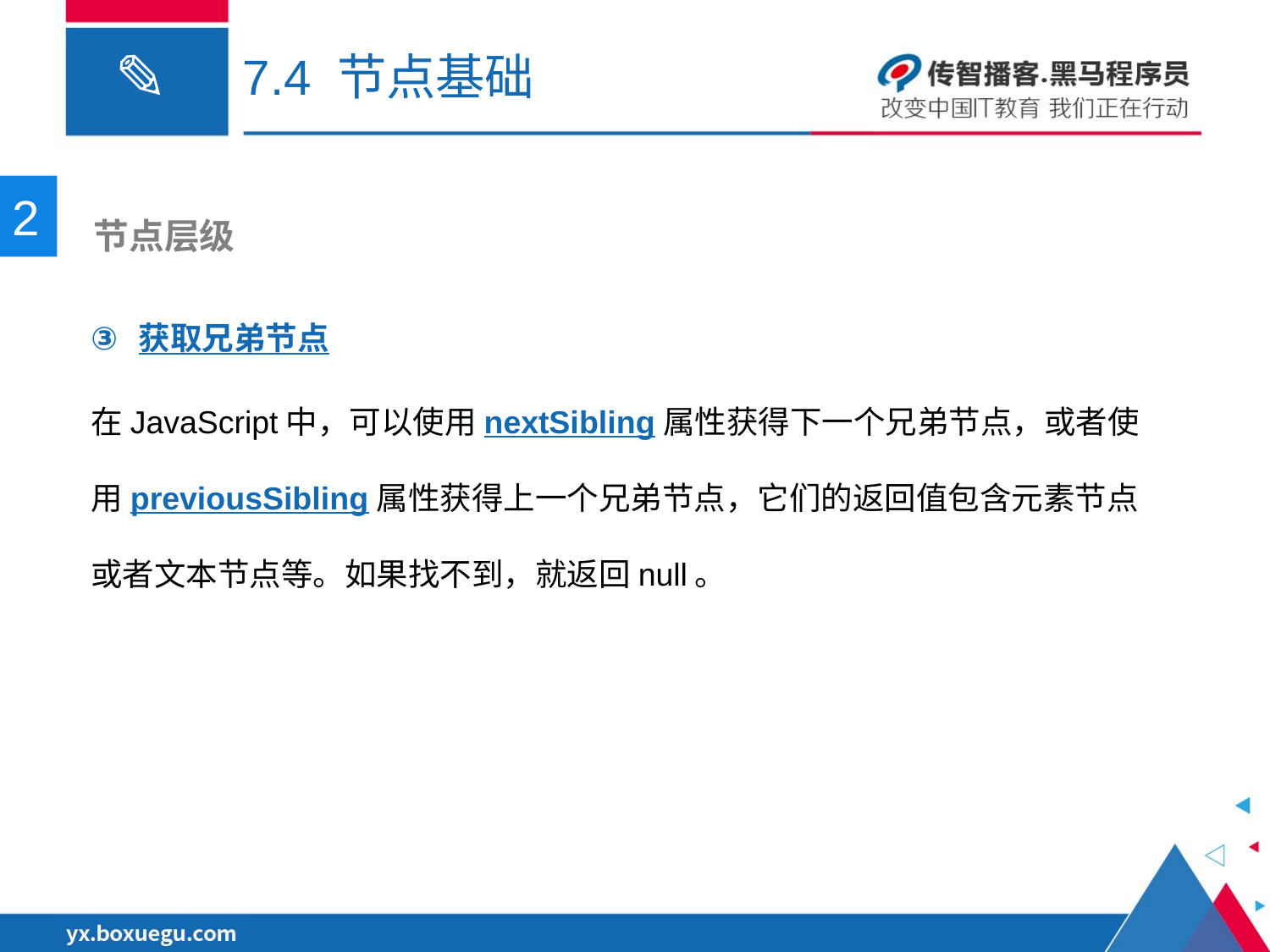

# 7.4 节点基础

2
  节点层级
获取兄弟节点
在JavaScript中，可以使用nextSibling属性获得下一个兄弟节点，或者使用previousSibling属性获得上一个兄弟节点，它们的返回值包含元素节点或者文本节点等。如果找不到，就返回null。